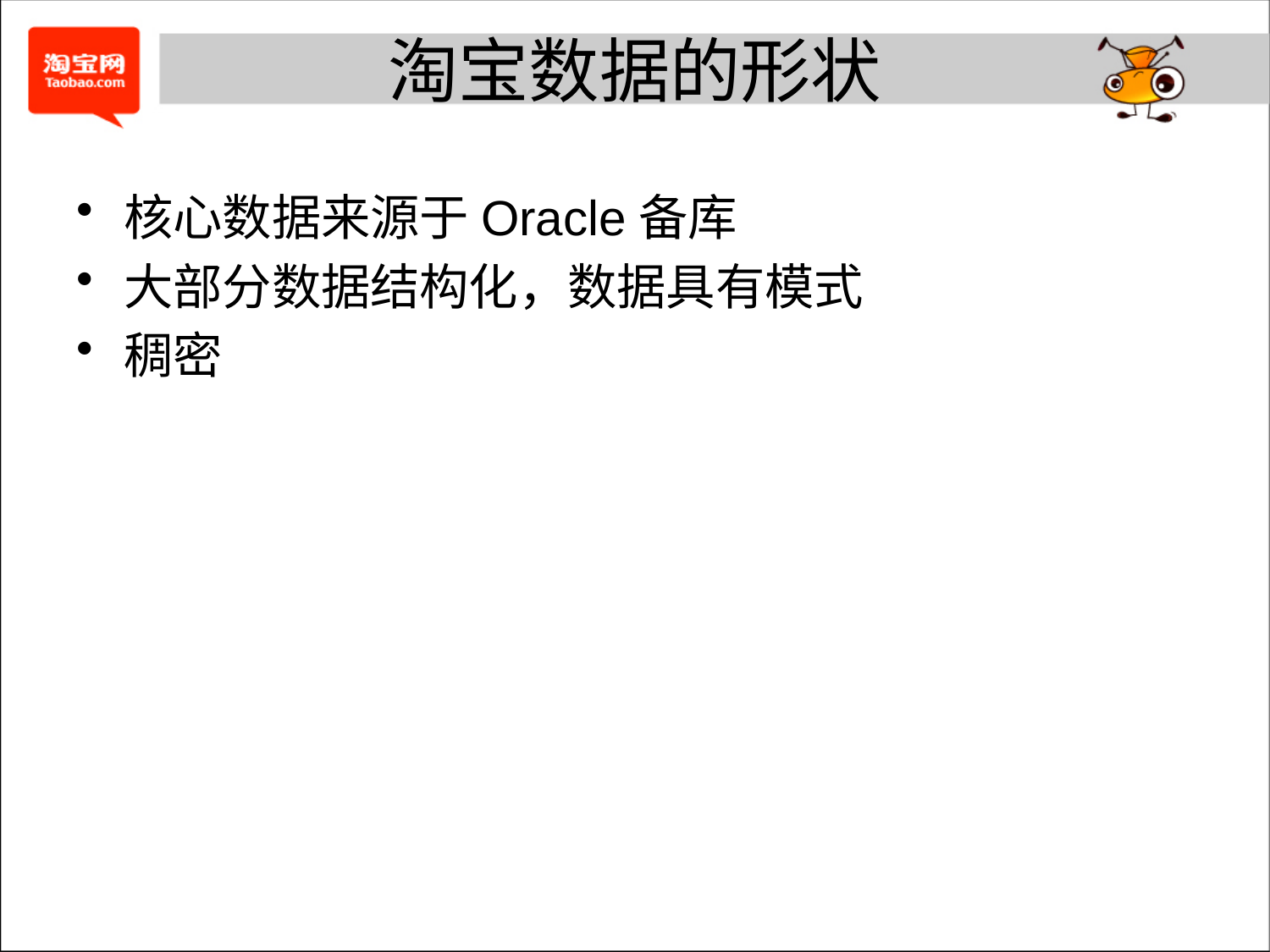

# 淘宝数据的形状
核心数据来源于Oracle备库
大部分数据结构化，数据具有模式
稠密